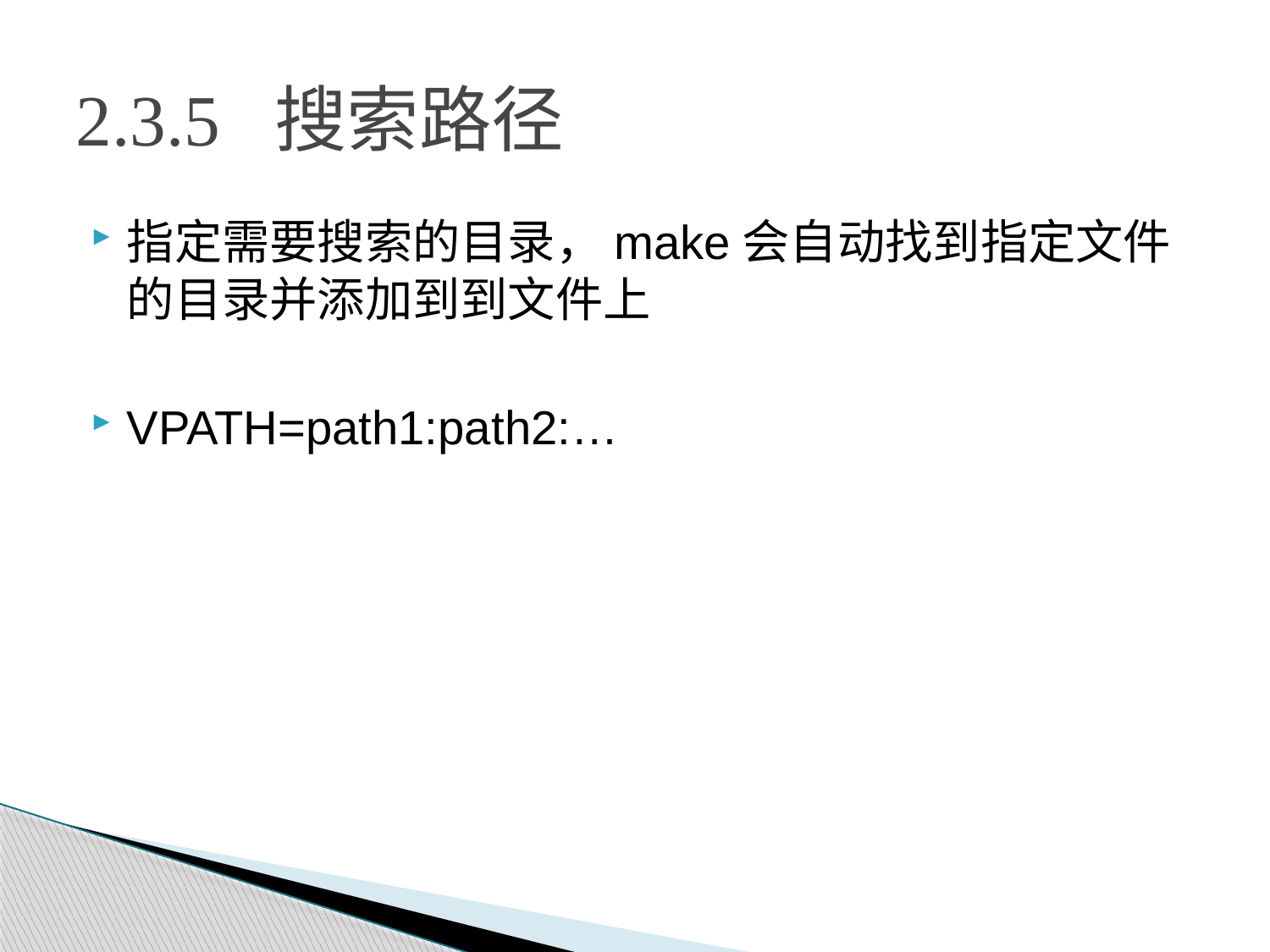

# 2.3.5  搜索路径
指定需要搜索的目录，make会自动找到指定文件的目录并添加到到文件上

VPATH=path1:path2:…